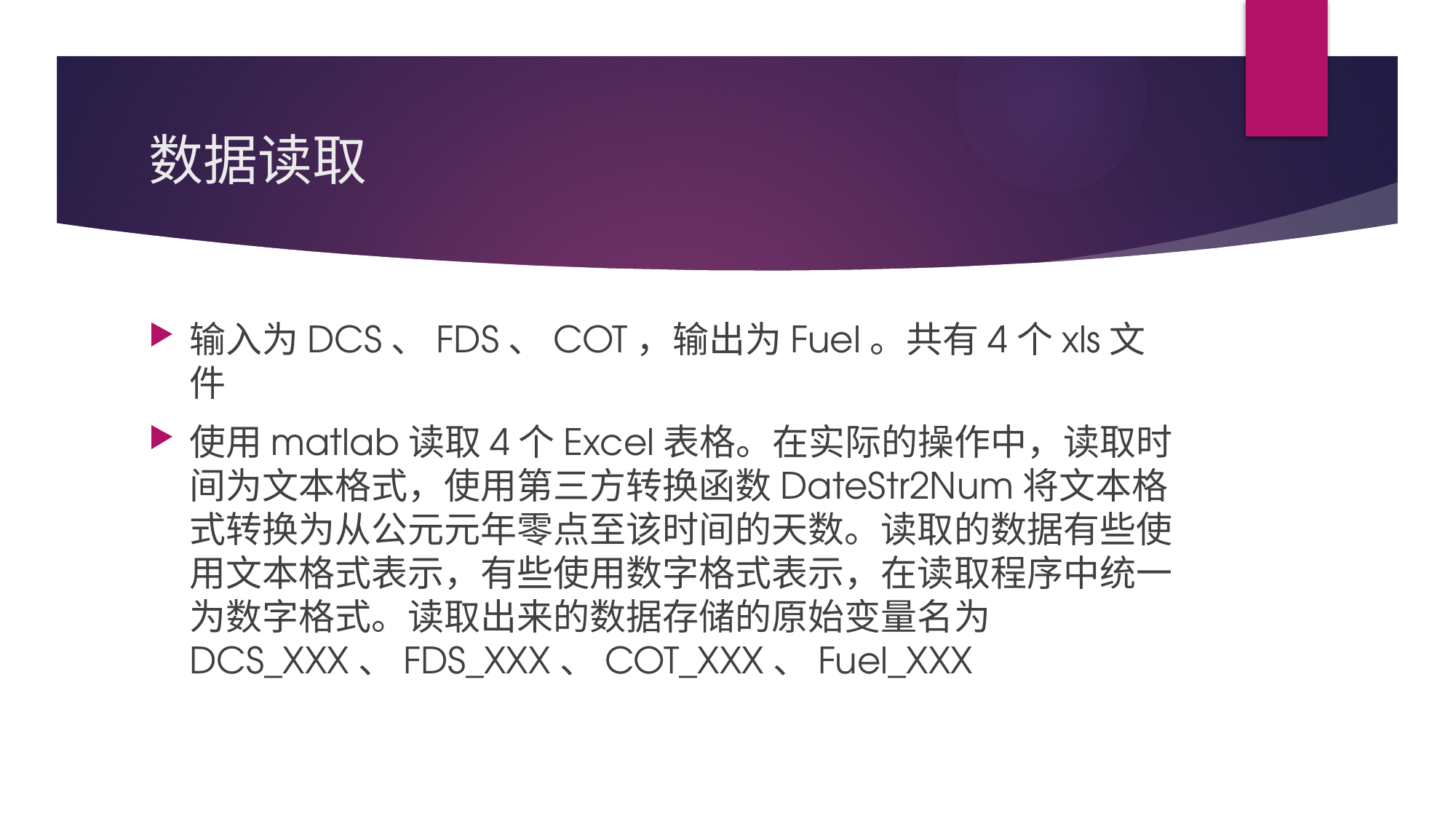

# 数据读取
输入为DCS、FDS、COT，输出为Fuel。共有4个xls文件
使用matlab读取4个Excel表格。在实际的操作中，读取时间为文本格式，使用第三方转换函数DateStr2Num将文本格式转换为从公元元年零点至该时间的天数。读取的数据有些使用文本格式表示，有些使用数字格式表示，在读取程序中统一为数字格式。读取出来的数据存储的原始变量名为DCS_XXX、FDS_XXX、COT_XXX、Fuel_XXX